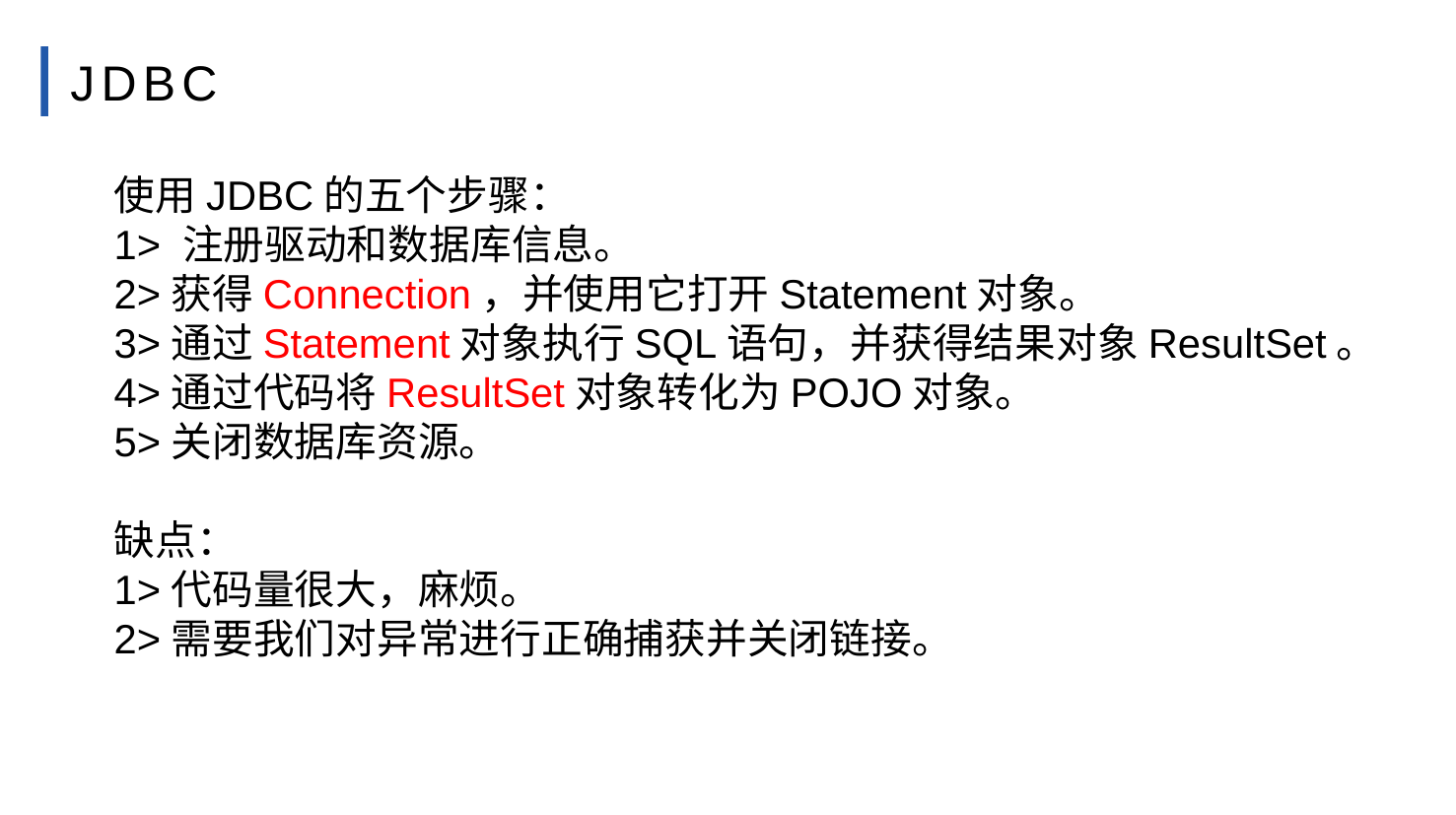

JDBC
使用JDBC的五个步骤：
1> 注册驱动和数据库信息。
2>获得Connection，并使用它打开Statement对象。
3>通过Statement对象执行SQL语句，并获得结果对象ResultSet。
4>通过代码将ResultSet对象转化为POJO对象。
5>关闭数据库资源。

缺点：
1>代码量很大，麻烦。
2>需要我们对异常进行正确捕获并关闭链接。